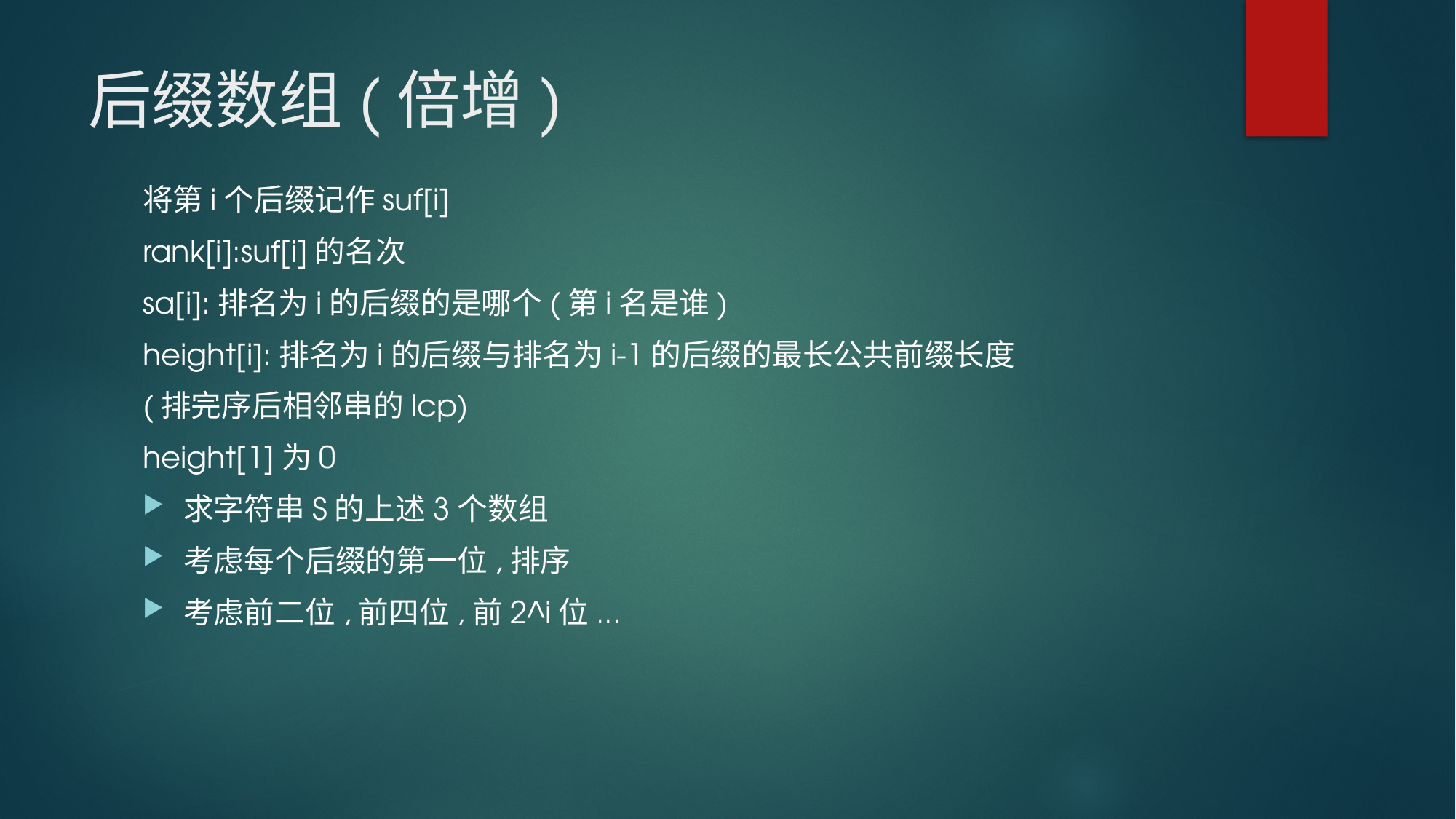

# 后缀数组(倍增)
将第i个后缀记作suf[i]
rank[i]:suf[i]的名次
sa[i]:排名为i的后缀的是哪个(第i名是谁)
height[i]:排名为i的后缀与排名为i-1的后缀的最长公共前缀长度
(排完序后相邻串的lcp)
height[1]为0
求字符串S的上述3个数组
考虑每个后缀的第一位,排序
考虑前二位,前四位,前2^i位...